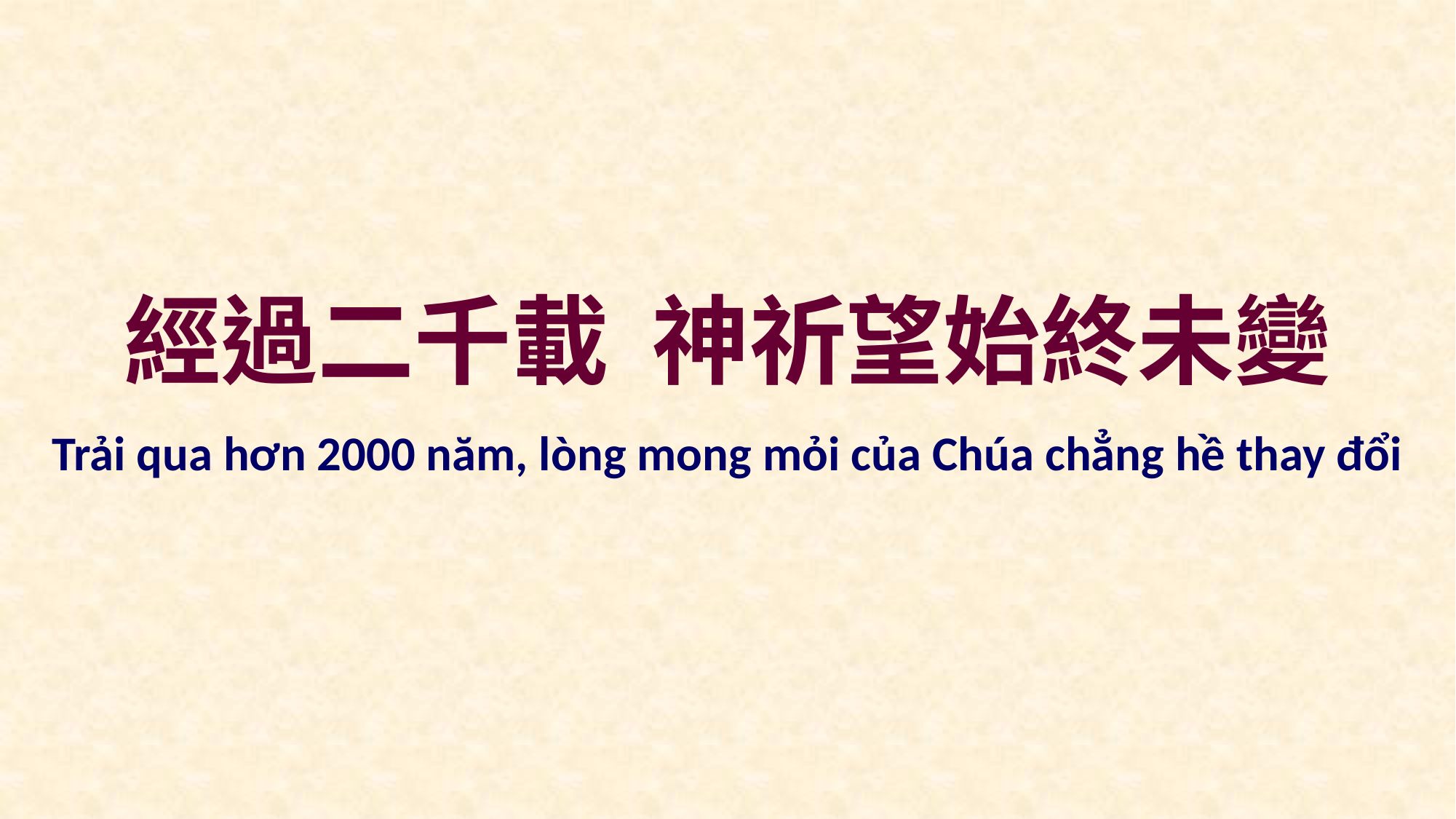

經過二千載  神祈望始終未變
Trải qua hơn 2000 năm, lòng mong mỏi của Chúa chẳng hề thay đổi